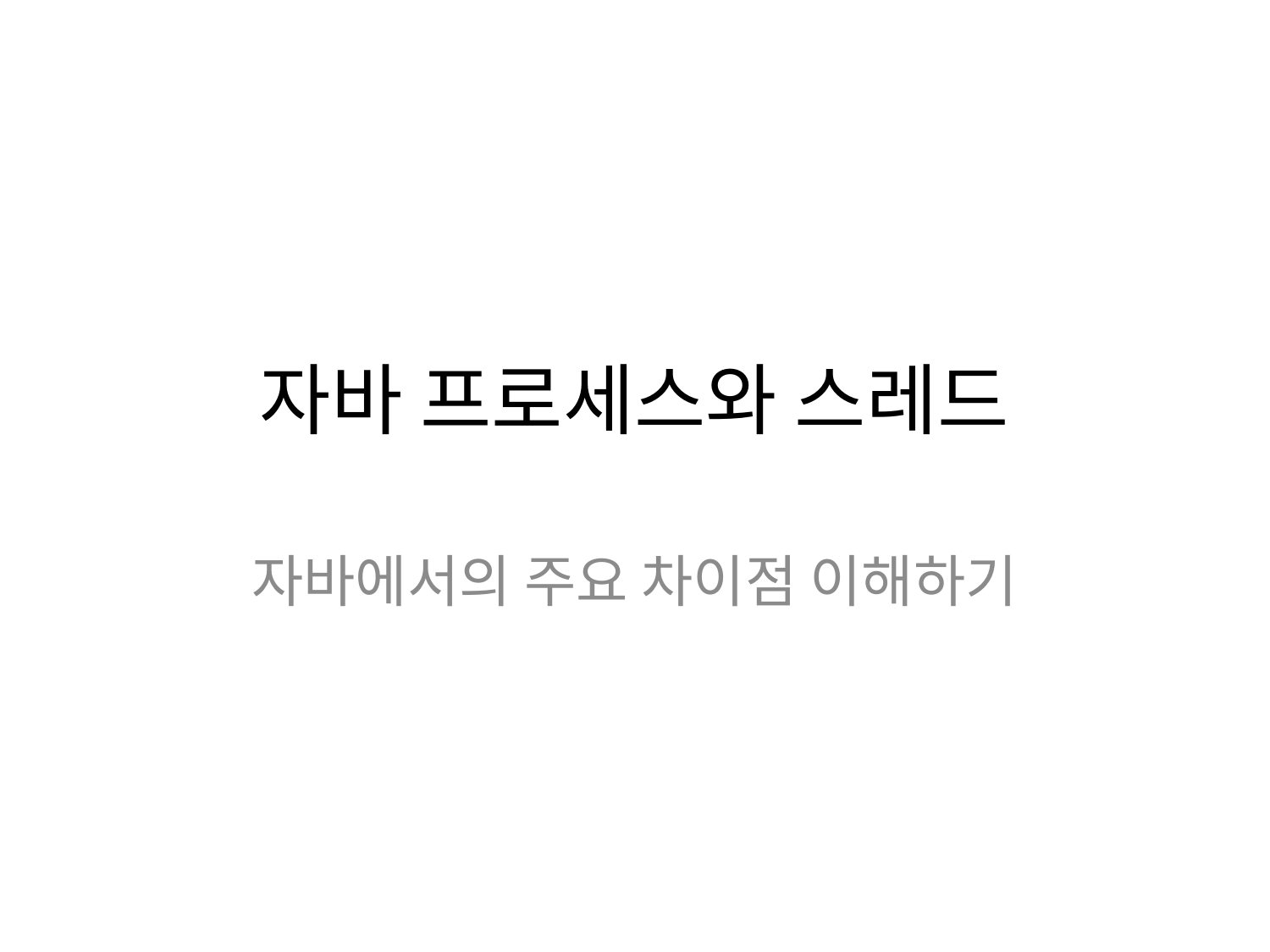

# 자바 프로세스와 스레드
자바에서의 주요 차이점 이해하기